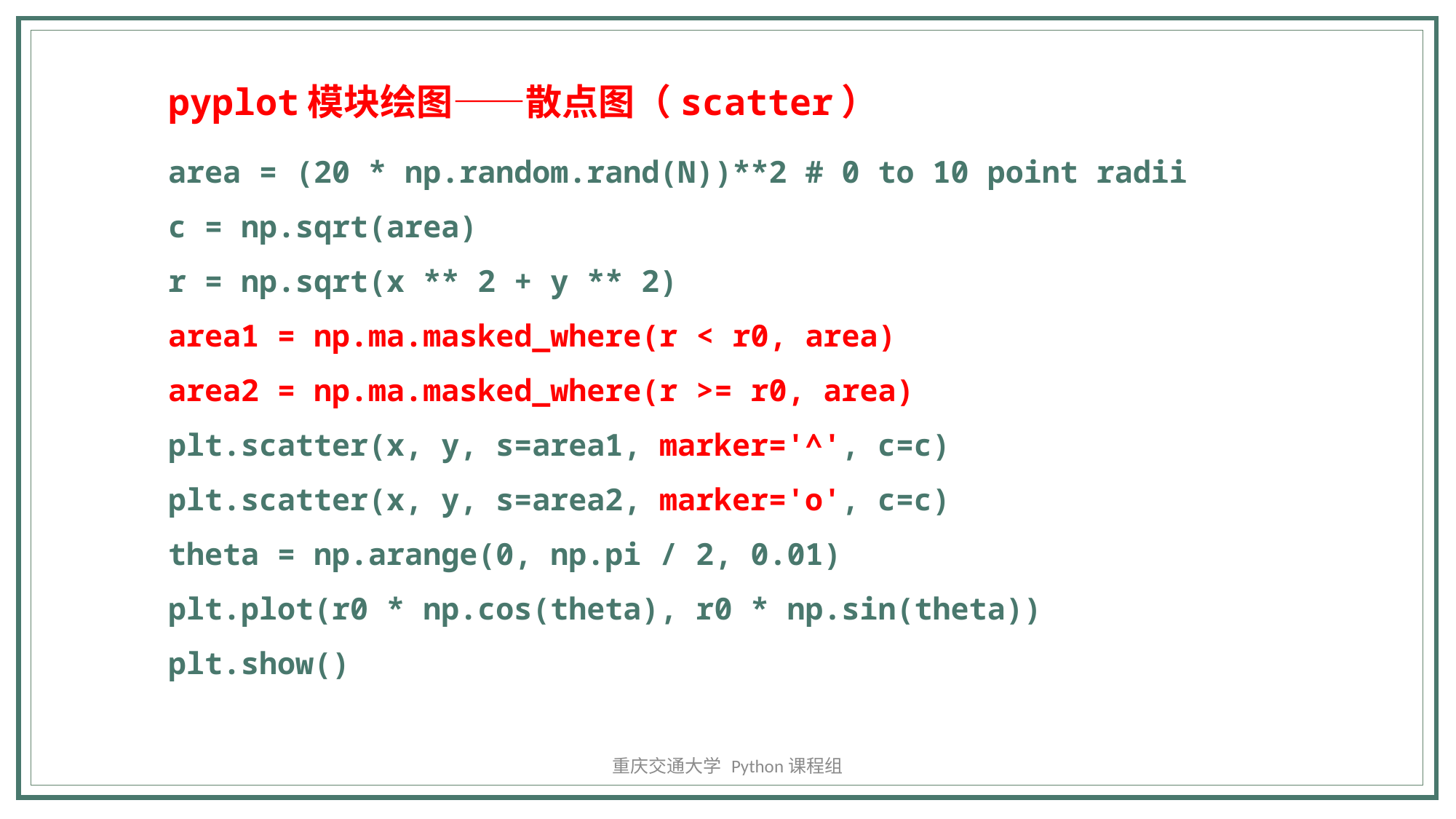

pyplot模块绘图——散点图（scatter）
area = (20 * np.random.rand(N))**2 # 0 to 10 point radii
c = np.sqrt(area)
r = np.sqrt(x ** 2 + y ** 2)
area1 = np.ma.masked_where(r < r0, area)
area2 = np.ma.masked_where(r >= r0, area)
plt.scatter(x, y, s=area1, marker='^', c=c)
plt.scatter(x, y, s=area2, marker='o', c=c)
theta = np.arange(0, np.pi / 2, 0.01)
plt.plot(r0 * np.cos(theta), r0 * np.sin(theta))
plt.show()
重庆交通大学 Python课程组